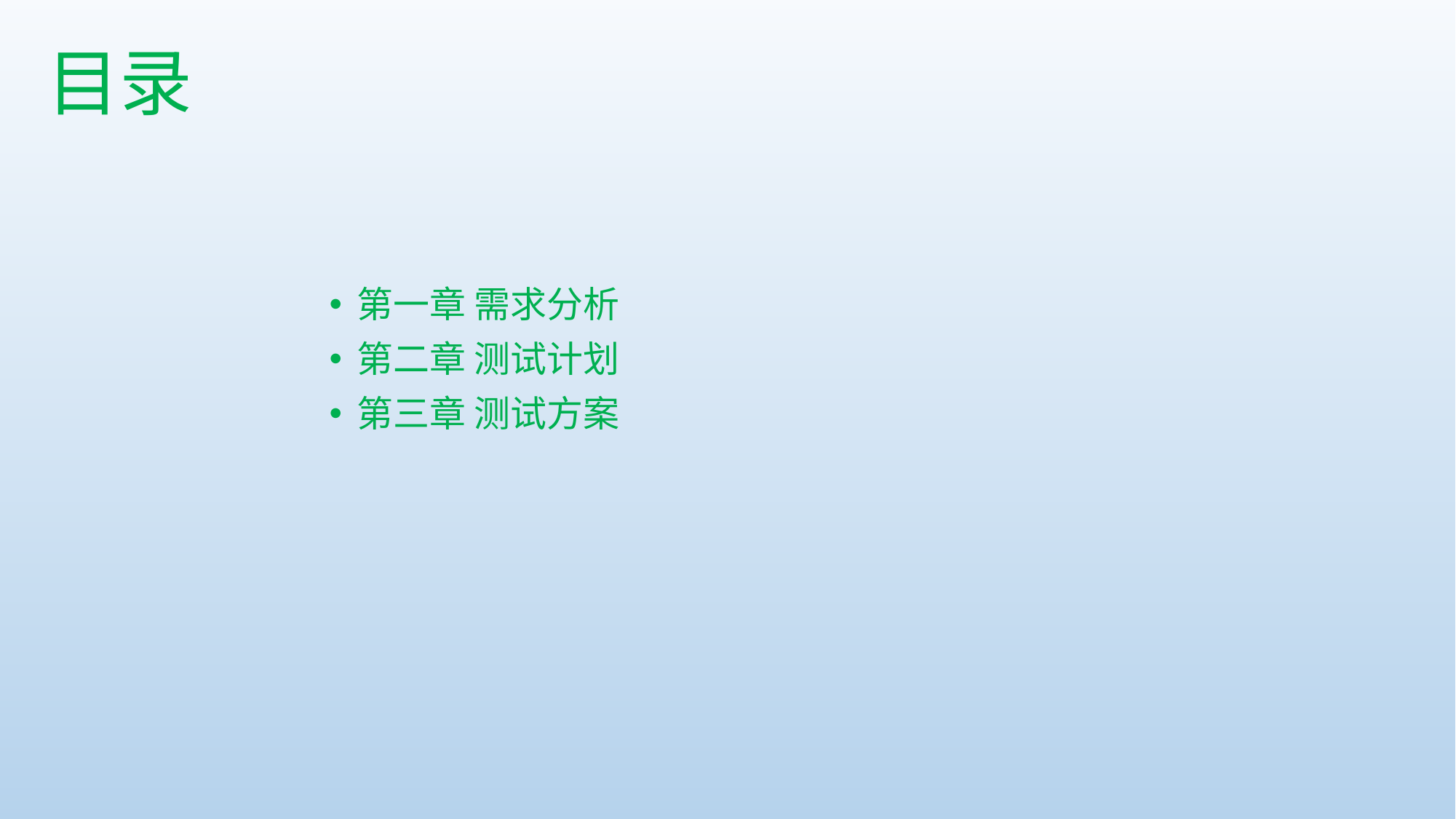

目录
第一章 需求分析
第二章 测试计划
第三章 测试方案